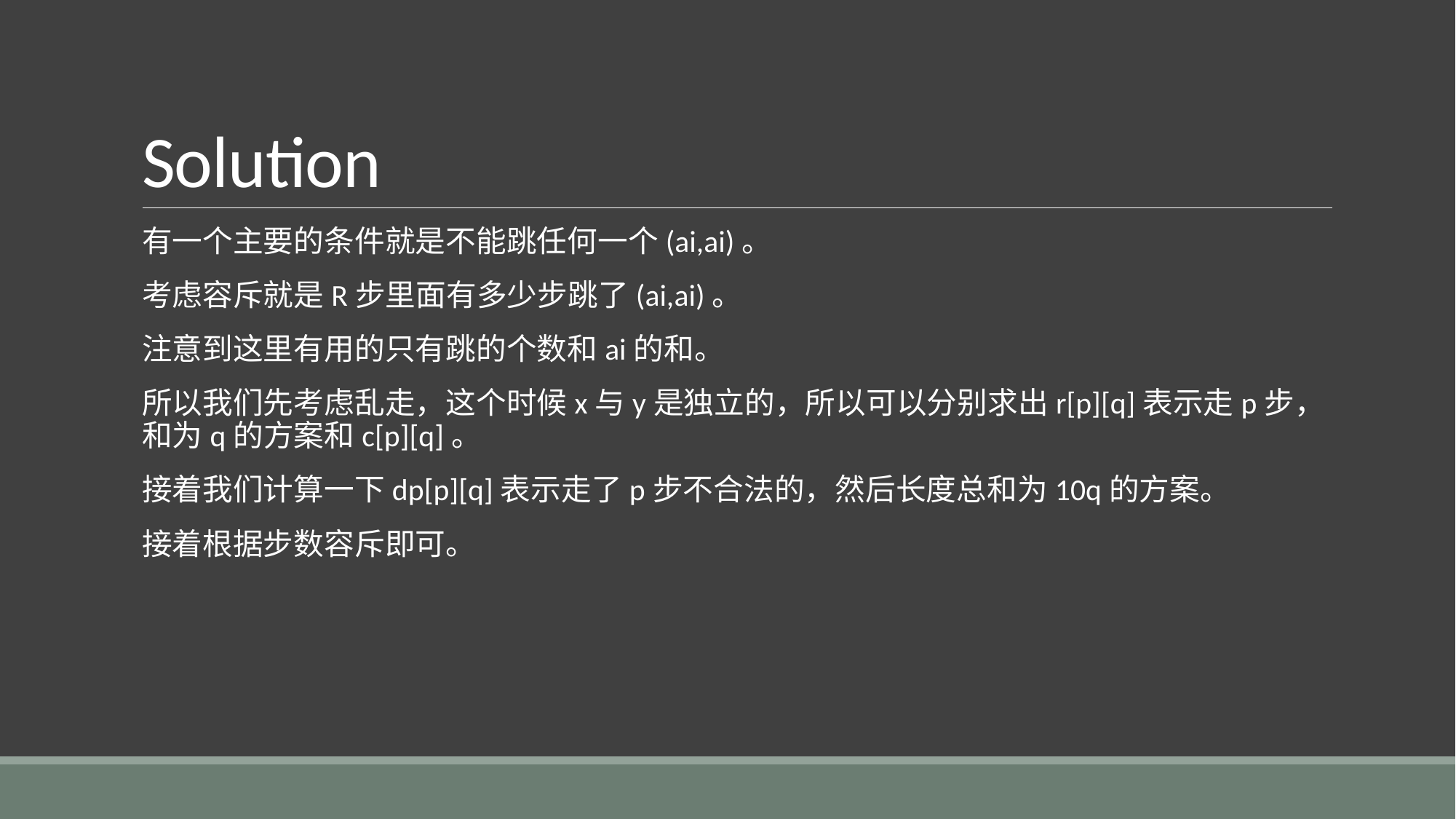

# Solution
有一个主要的条件就是不能跳任何一个(ai,ai)。
考虑容斥就是R步里面有多少步跳了(ai,ai)。
注意到这里有用的只有跳的个数和ai的和。
所以我们先考虑乱走，这个时候x与y是独立的，所以可以分别求出r[p][q]表示走p步，和为q的方案和c[p][q]。
接着我们计算一下dp[p][q]表示走了p步不合法的，然后长度总和为10q的方案。
接着根据步数容斥即可。